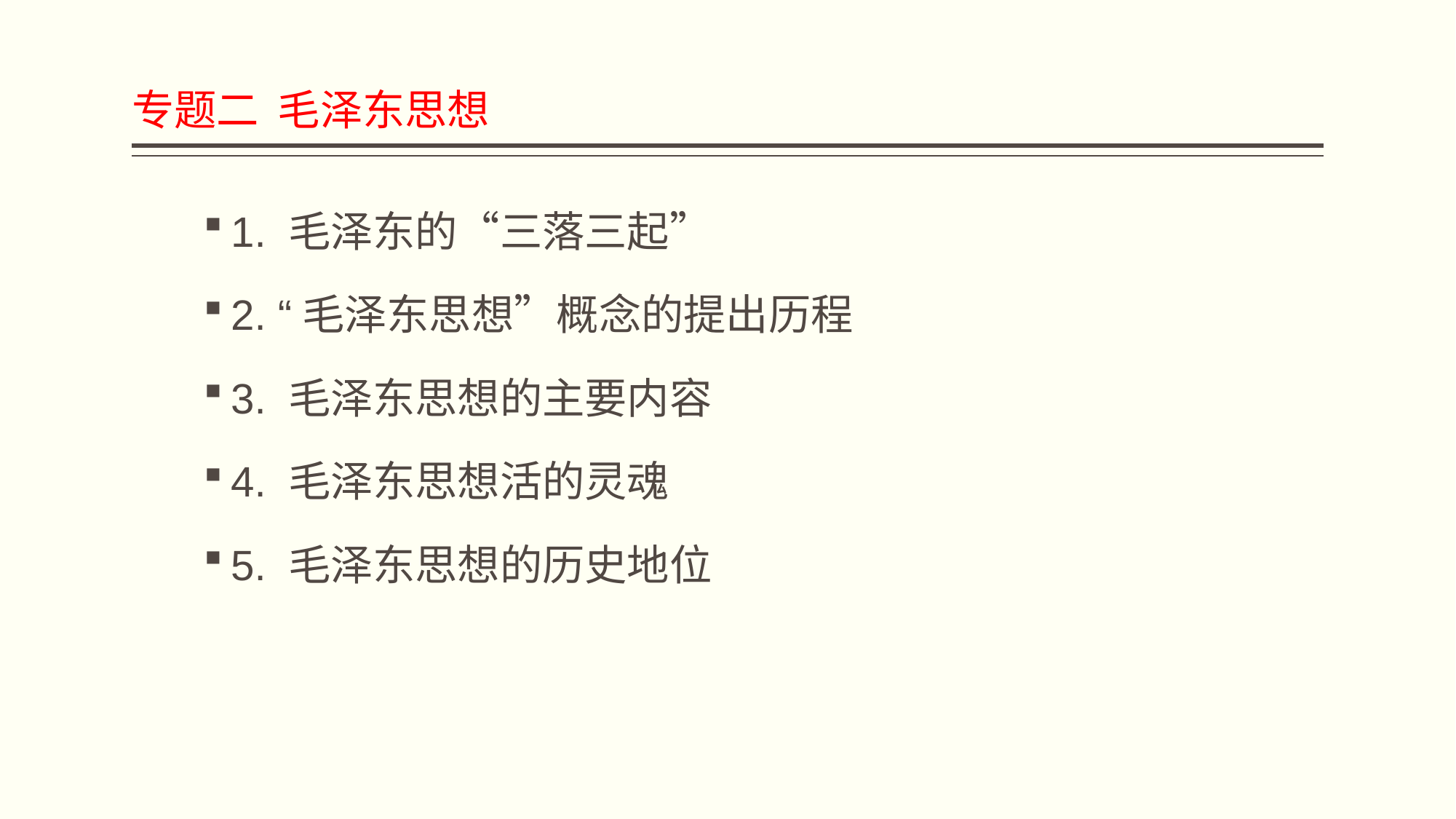

# 专题二  毛泽东思想
1. 毛泽东的“三落三起”
2. “毛泽东思想”概念的提出历程
3. 毛泽东思想的主要内容
4. 毛泽东思想活的灵魂
5. 毛泽东思想的历史地位